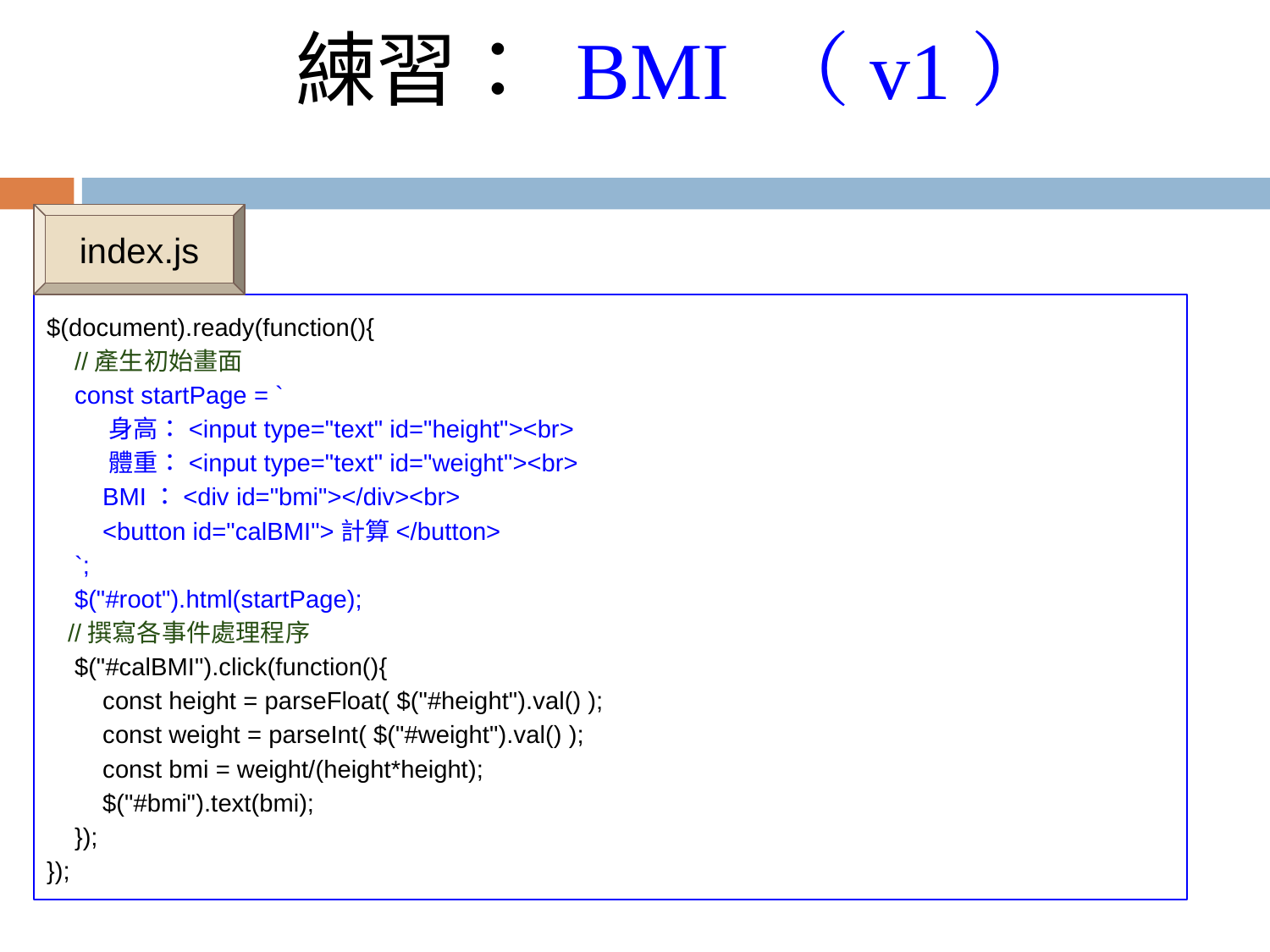

練習： BMI （v1）
index.js
$(document).ready(function(){
    //產生初始畫面
    const startPage = `
        身高：<input type="text" id="height"><br>
        體重：<input type="text" id="weight"><br>
        BMI：<div id="bmi"></div><br>
        <button id="calBMI">計算</button>
    `;
    $("#root").html(startPage);
   //撰寫各事件處理程序
    $("#calBMI").click(function(){
        const height = parseFloat( $("#height").val() );
        const weight = parseInt( $("#weight").val() );
        const bmi = weight/(height*height);
        $("#bmi").text(bmi);
    });
});